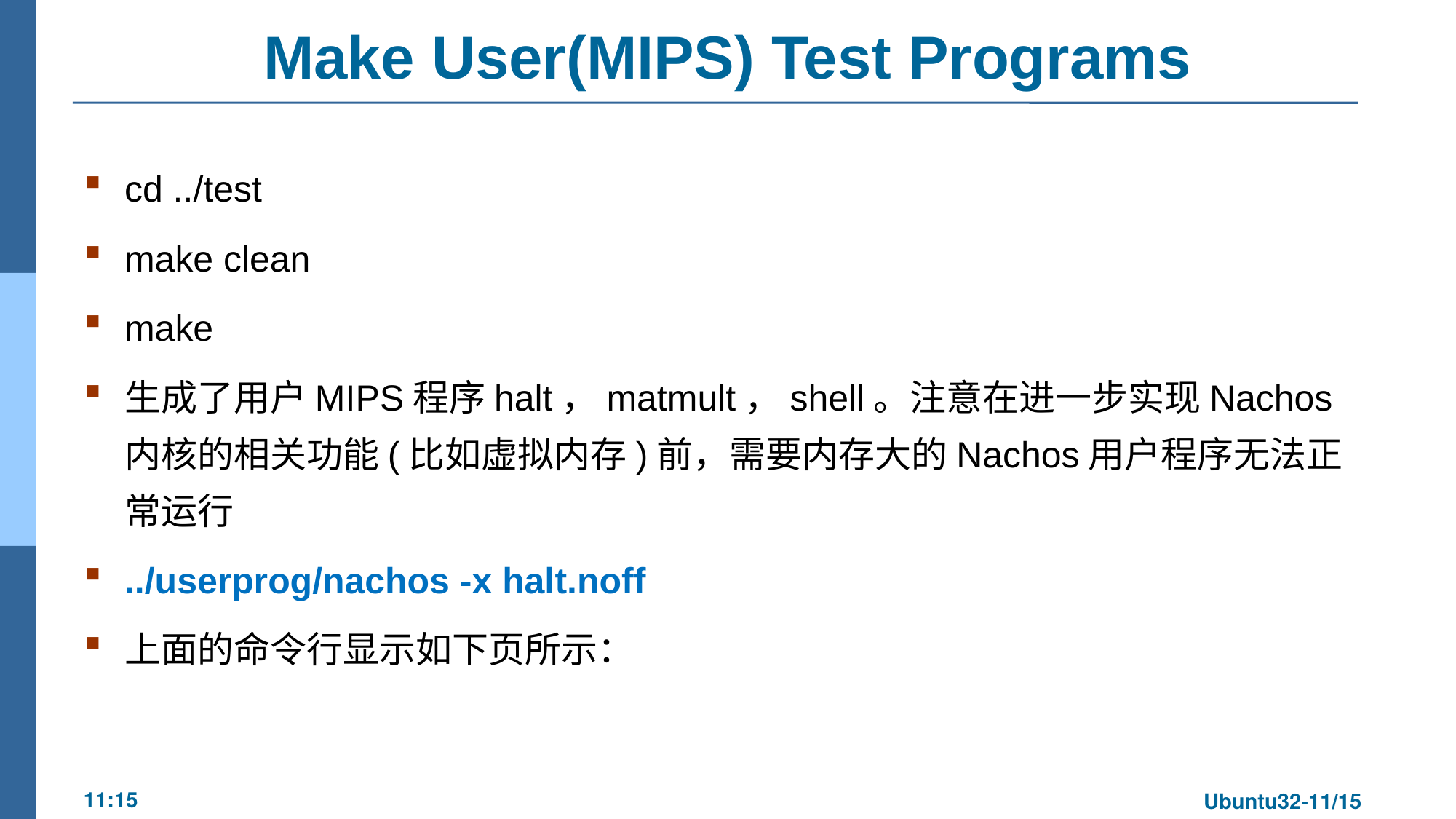

# Make User(MIPS) Test Programs
cd ../test
make clean
make
生成了用户MIPS程序halt，matmult，shell。注意在进一步实现Nachos内核的相关功能(比如虚拟内存)前，需要内存大的Nachos用户程序无法正常运行
../userprog/nachos -x halt.noff
上面的命令行显示如下页所示：